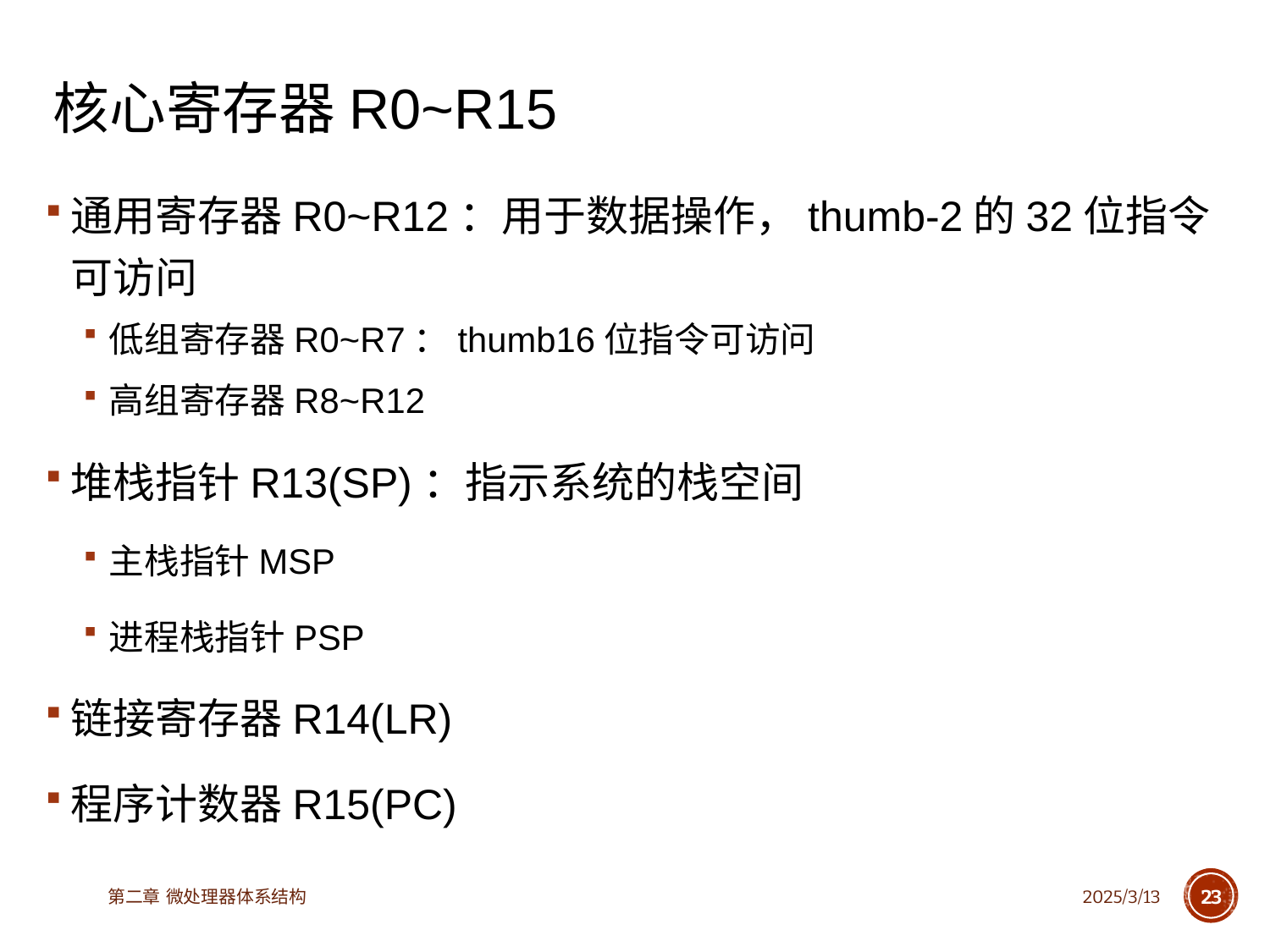

# 核心寄存器R0~R15
通用寄存器R0~R12：用于数据操作，thumb-2的32位指令可访问
低组寄存器R0~R7：thumb16位指令可访问
高组寄存器R8~R12
堆栈指针R13(SP)：指示系统的栈空间
主栈指针MSP
进程栈指针PSP
链接寄存器R14(LR)
程序计数器R15(PC)
第二章 微处理器体系结构
2025/3/13
23